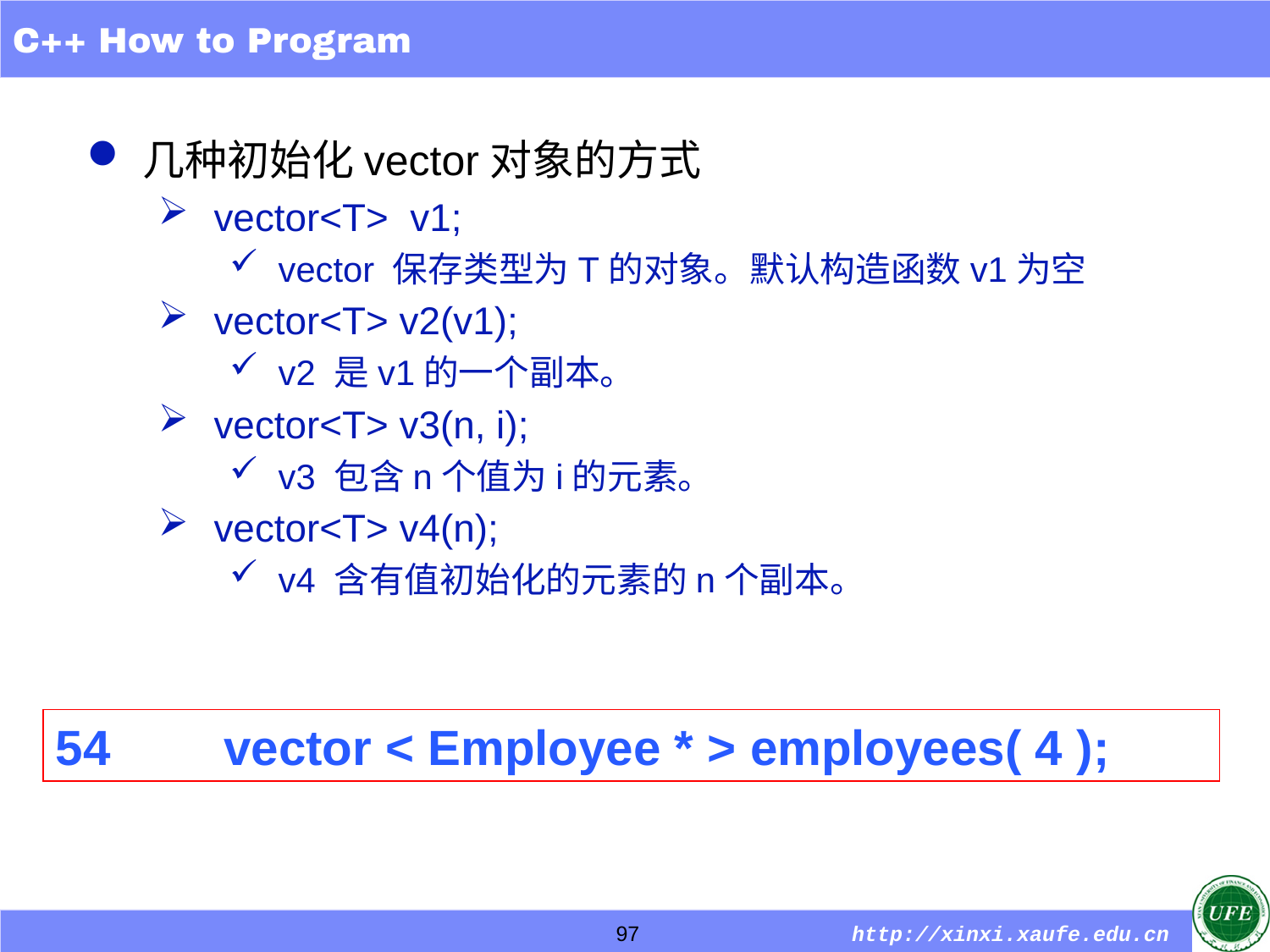

几种初始化vector对象的方式
vector<T>  v1;
vector 保存类型为T的对象。默认构造函数v1为空
vector<T> v2(v1);
v2 是v1的一个副本。
vector<T> v3(n, i);
v3 包含n个值为i的元素。
vector<T> v4(n);
v4 含有值初始化的元素的n个副本。
54	   vector < Employee * > employees( 4 );
97